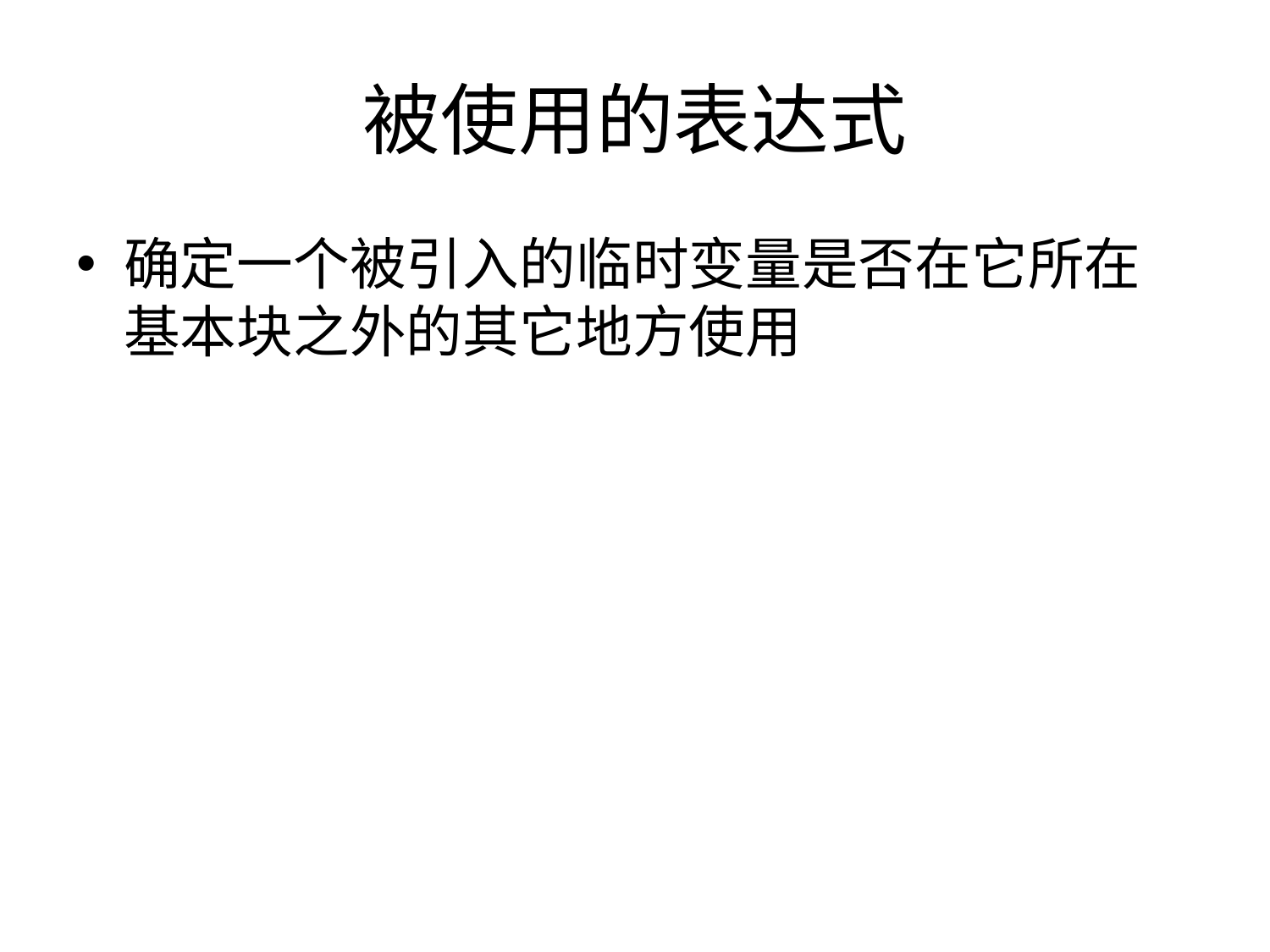

# 被使用的表达式
确定一个被引入的临时变量是否在它所在基本块之外的其它地方使用